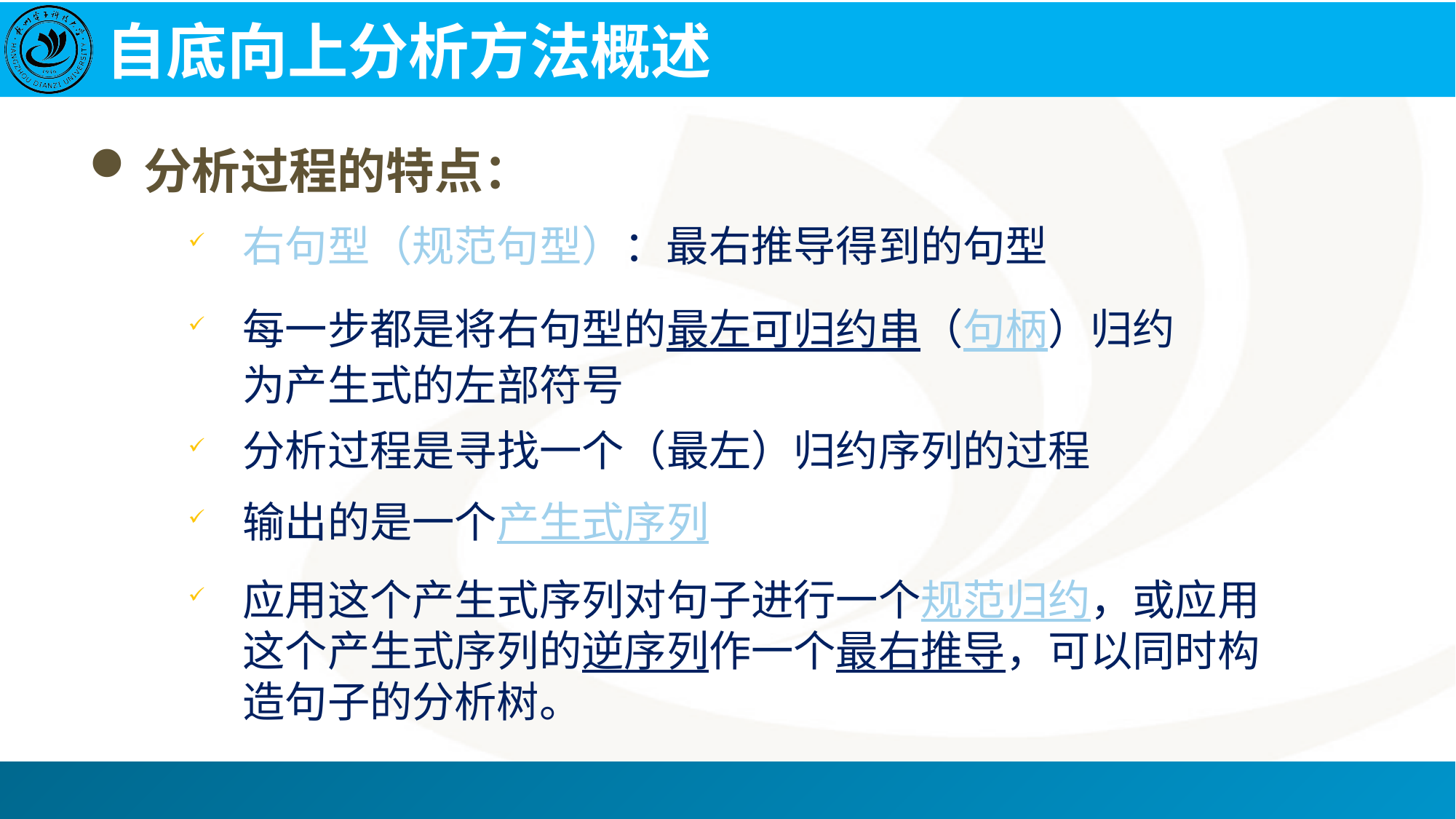

# 自底向上分析方法概述
分析过程的特点：
右句型（规范句型）：最右推导得到的句型
每一步都是将右句型的最左可归约串（句柄）归约为产生式的左部符号
分析过程是寻找一个（最左）归约序列的过程
输出的是一个产生式序列
应用这个产生式序列对句子进行一个规范归约，或应用这个产生式序列的逆序列作一个最右推导，可以同时构造句子的分析树。
16